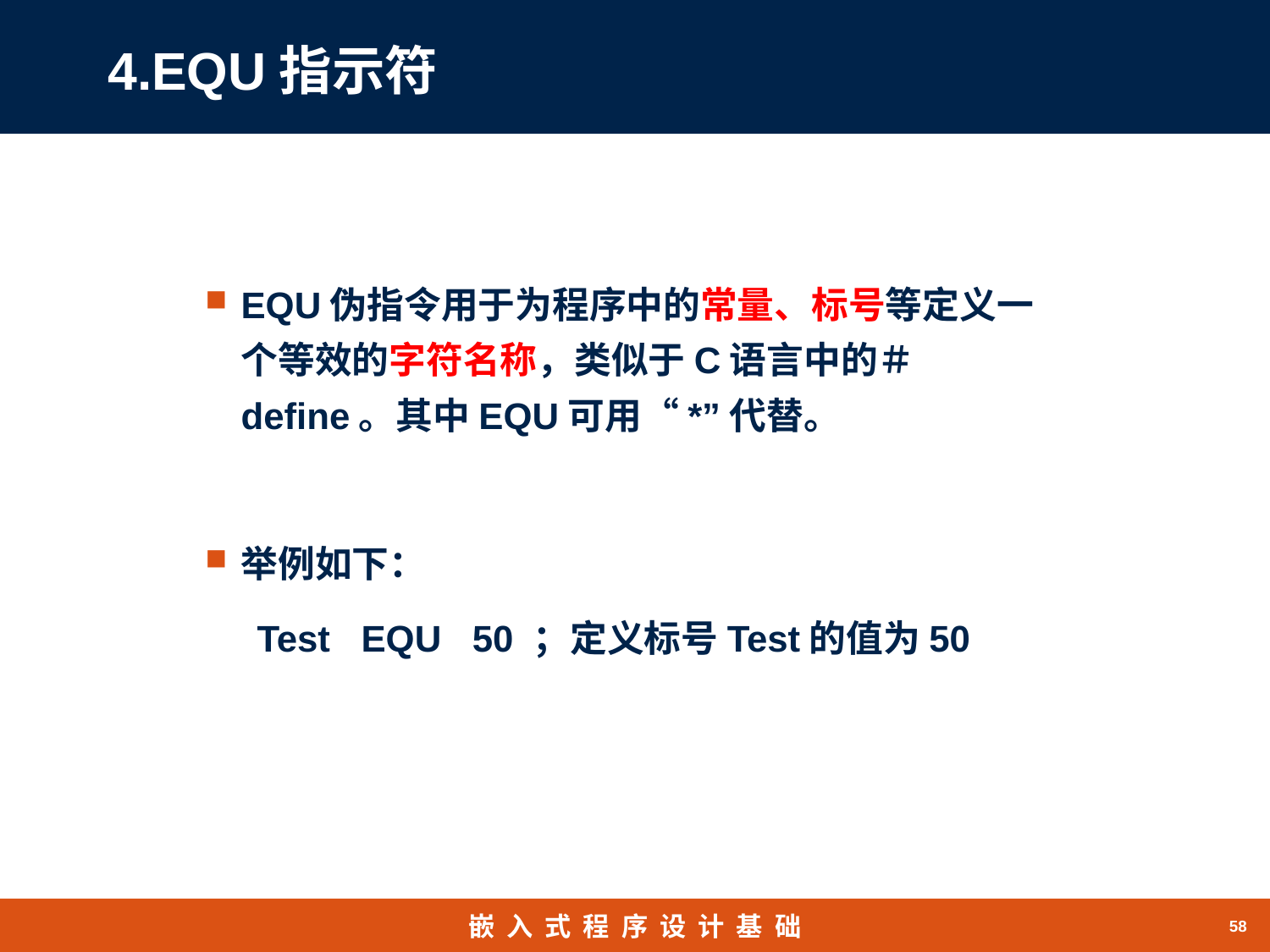

# 4.EQU指示符
EQU伪指令用于为程序中的常量、标号等定义一个等效的字符名称，类似于C语言中的＃define。其中EQU可用“*”代替。

举例如下：
     Test   EQU   50 ；定义标号Test的值为50